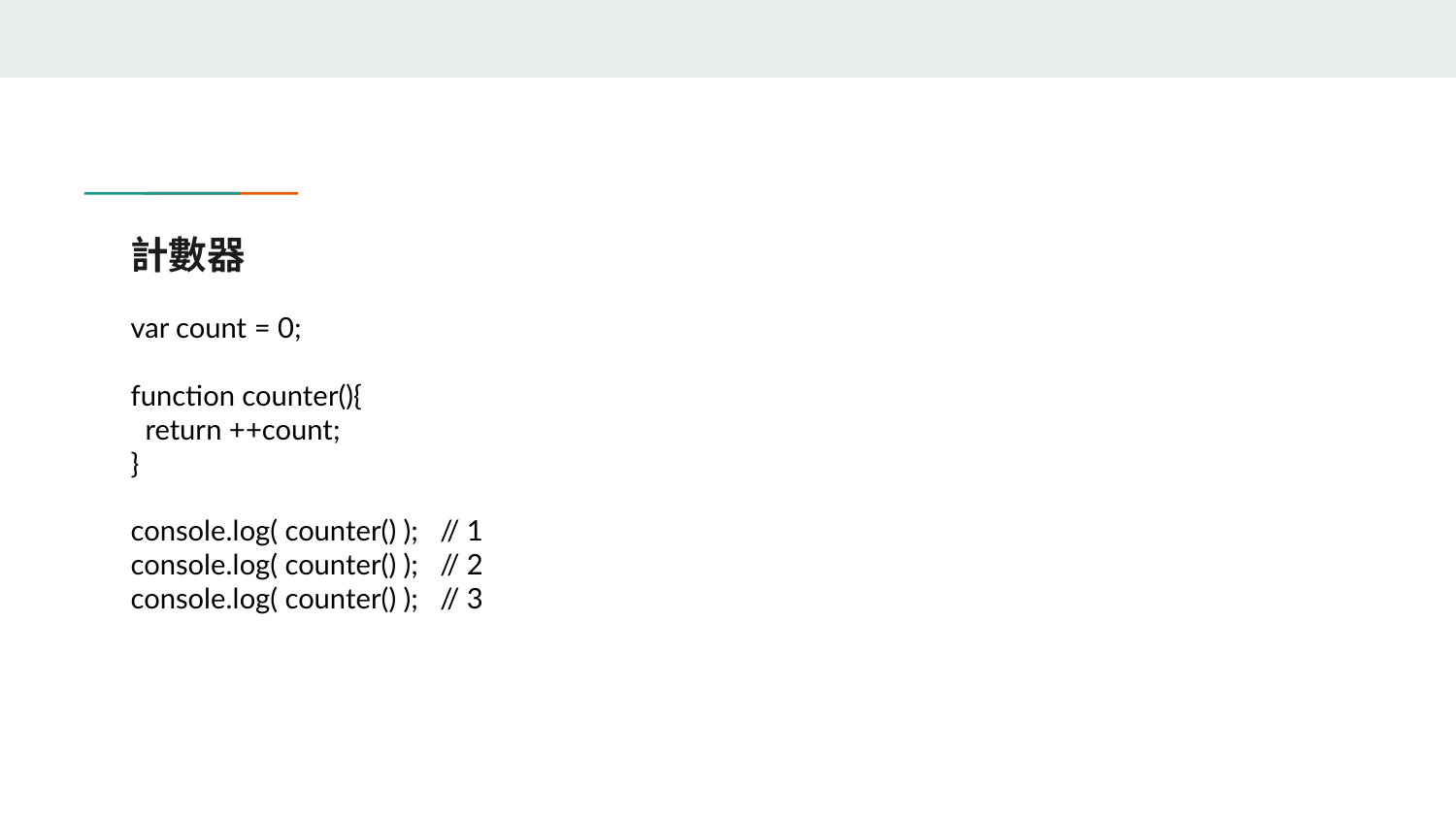

# 計數器
var count = 0;

function counter(){
  return ++count;
}

console.log( counter() );   // 1
console.log( counter() );   // 2
console.log( counter() );   // 3